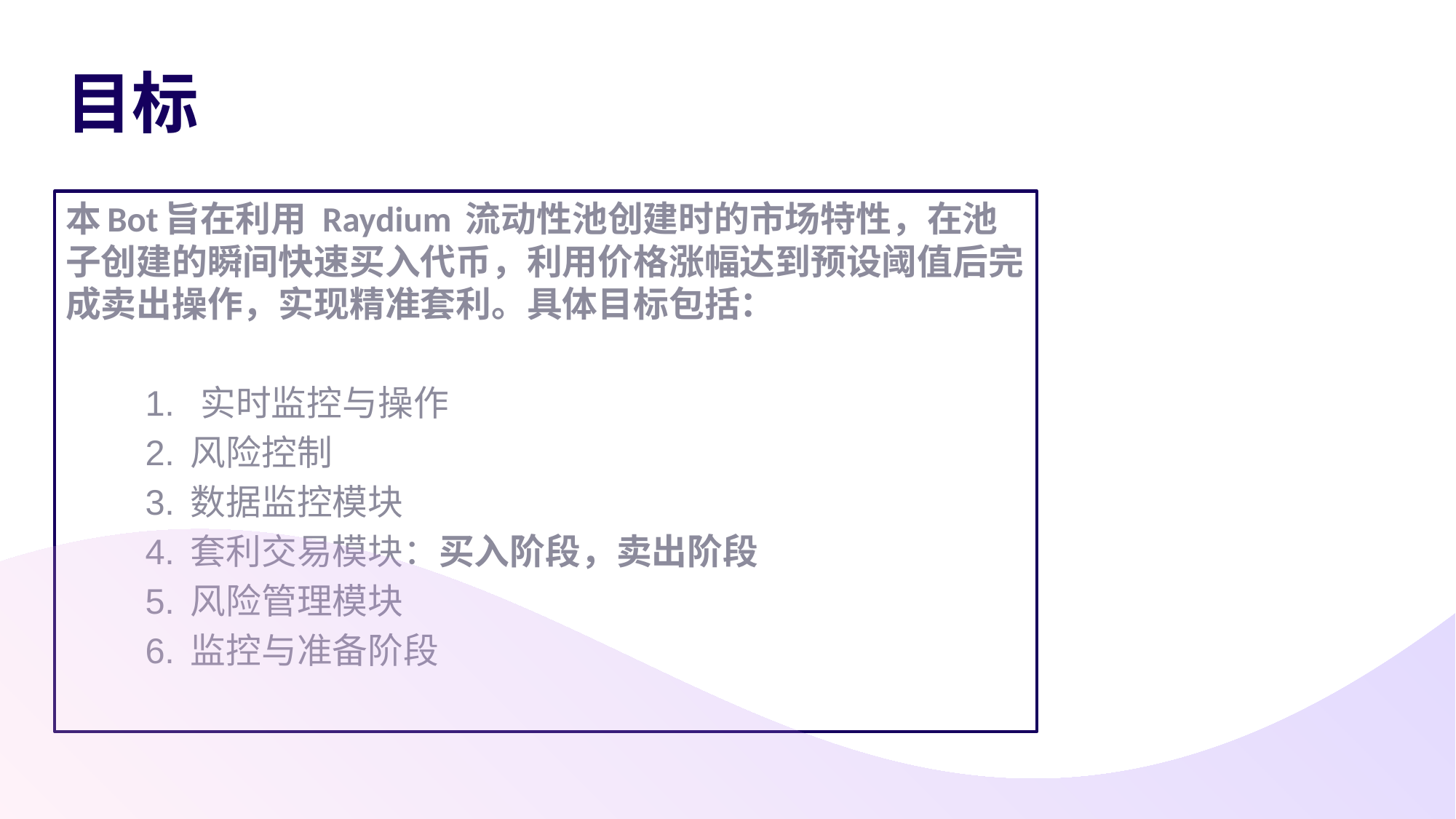

# 目标
本Bot旨在利用 Raydium 流动性池创建时的市场特性，在池子创建的瞬间快速买入代币，利用价格涨幅达到预设阈值后完成卖出操作，实现精准套利。具体目标包括：

	1.  实时监控与操作
	2. 风险控制
	3. 数据监控模块
	4. 套利交易模块：买入阶段，卖出阶段
	5. 风险管理模块
	6. 监控与准备阶段